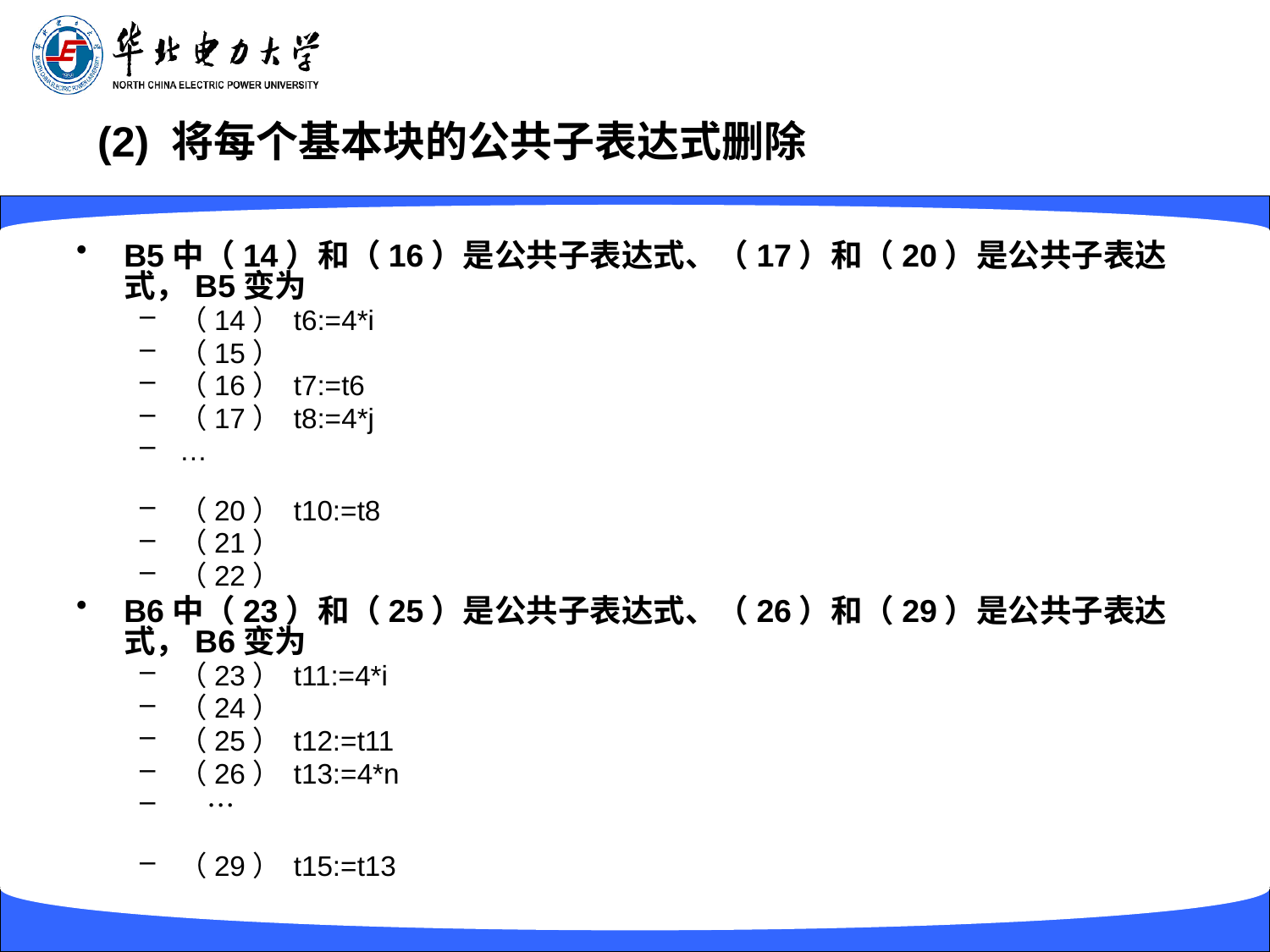

# (2) 将每个基本块的公共子表达式删除
B5中（14）和（16）是公共子表达式、（17）和（20）是公共子表达式，B5变为
（14） t6:=4*i
（15）
（16） t7:=t6
（17） t8:=4*j
…
（20） t10:=t8
（21）
（22）
B6中（23）和（25）是公共子表达式、（26）和（29）是公共子表达式，B6变为
（23） t11:=4*i
（24）
（25） t12:=t11
（26） t13:=4*n
　…
（29） t15:=t13